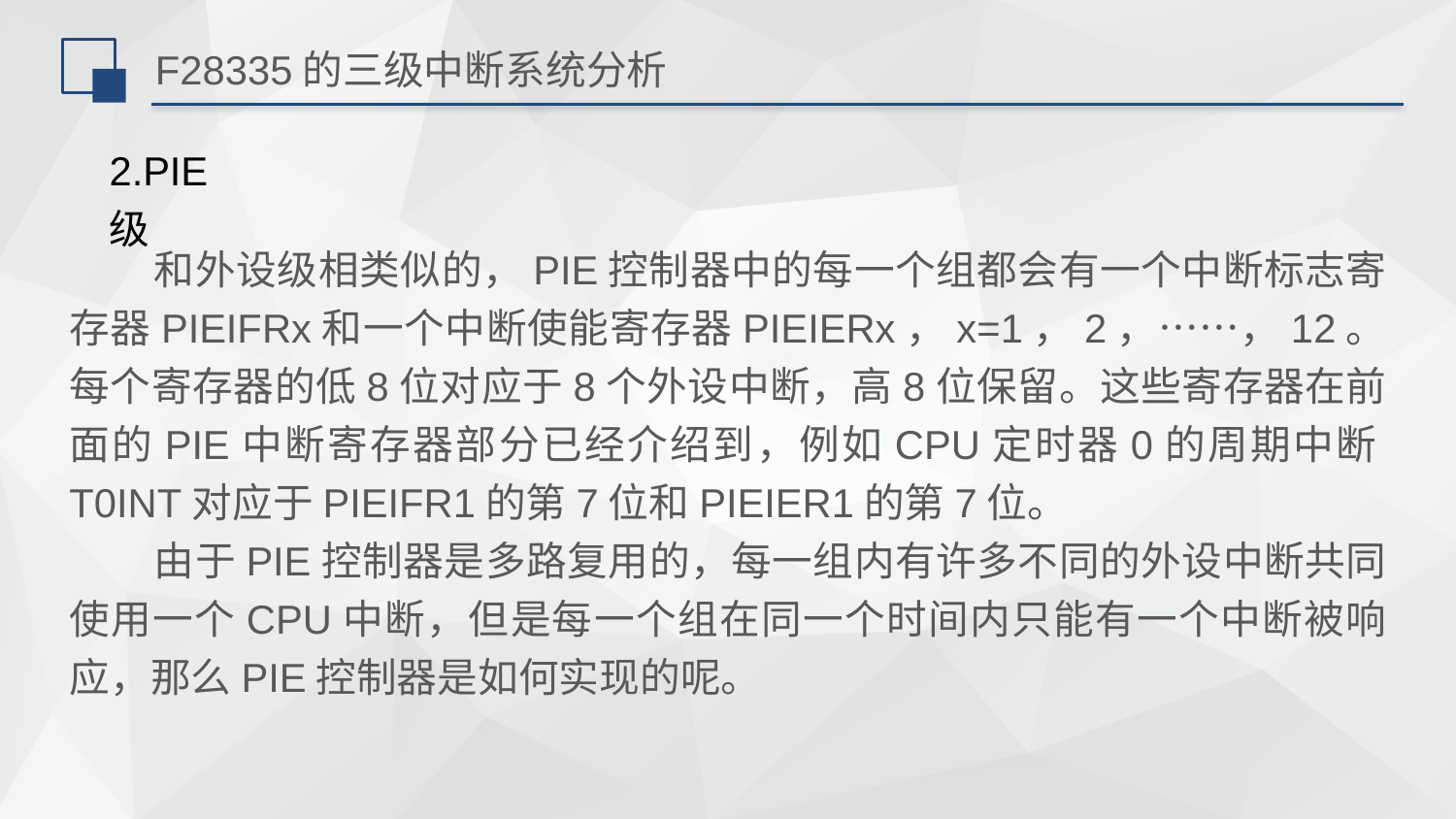

# F28335的三级中断系统分析
2.PIE级
和外设级相类似的，PIE控制器中的每一个组都会有一个中断标志寄存器PIEIFRx和一个中断使能寄存器PIEIERx，x=1，2，……，12。每个寄存器的低8位对应于8个外设中断，高8位保留。这些寄存器在前面的PIE中断寄存器部分已经介绍到，例如CPU定时器0的周期中断T0INT对应于PIEIFR1的第7位和PIEIER1的第7位。
由于PIE控制器是多路复用的，每一组内有许多不同的外设中断共同使用一个CPU中断，但是每一个组在同一个时间内只能有一个中断被响应，那么PIE控制器是如何实现的呢。